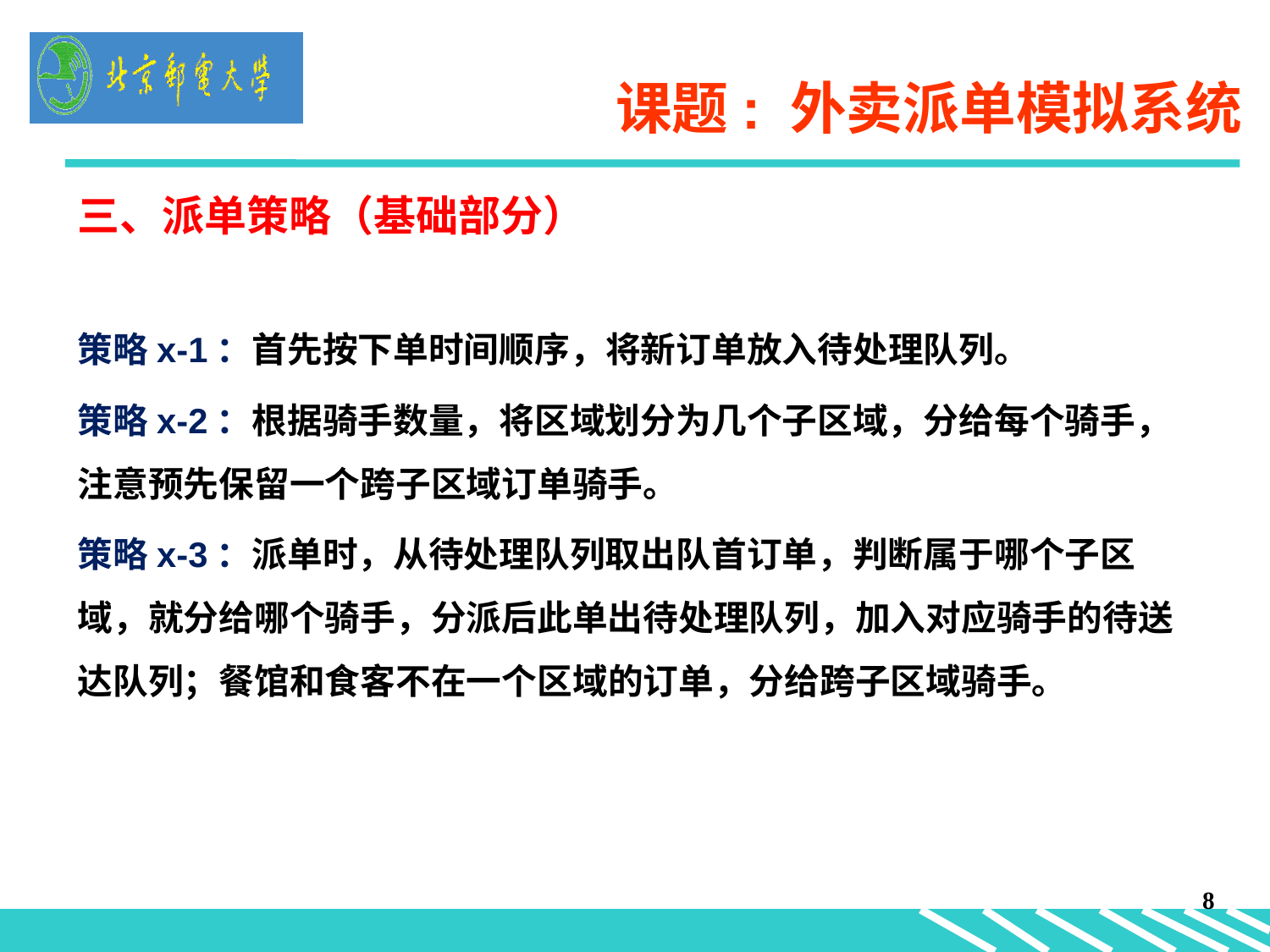

# 课题: 外卖派单模拟系统
三、派单策略（基础部分）

策略x-1：首先按下单时间顺序，将新订单放入待处理队列。
策略x-2：根据骑手数量，将区域划分为几个子区域，分给每个骑手，注意预先保留一个跨子区域订单骑手。
策略x-3：派单时，从待处理队列取出队首订单，判断属于哪个子区域，就分给哪个骑手，分派后此单出待处理队列，加入对应骑手的待送达队列；餐馆和食客不在一个区域的订单，分给跨子区域骑手。

8